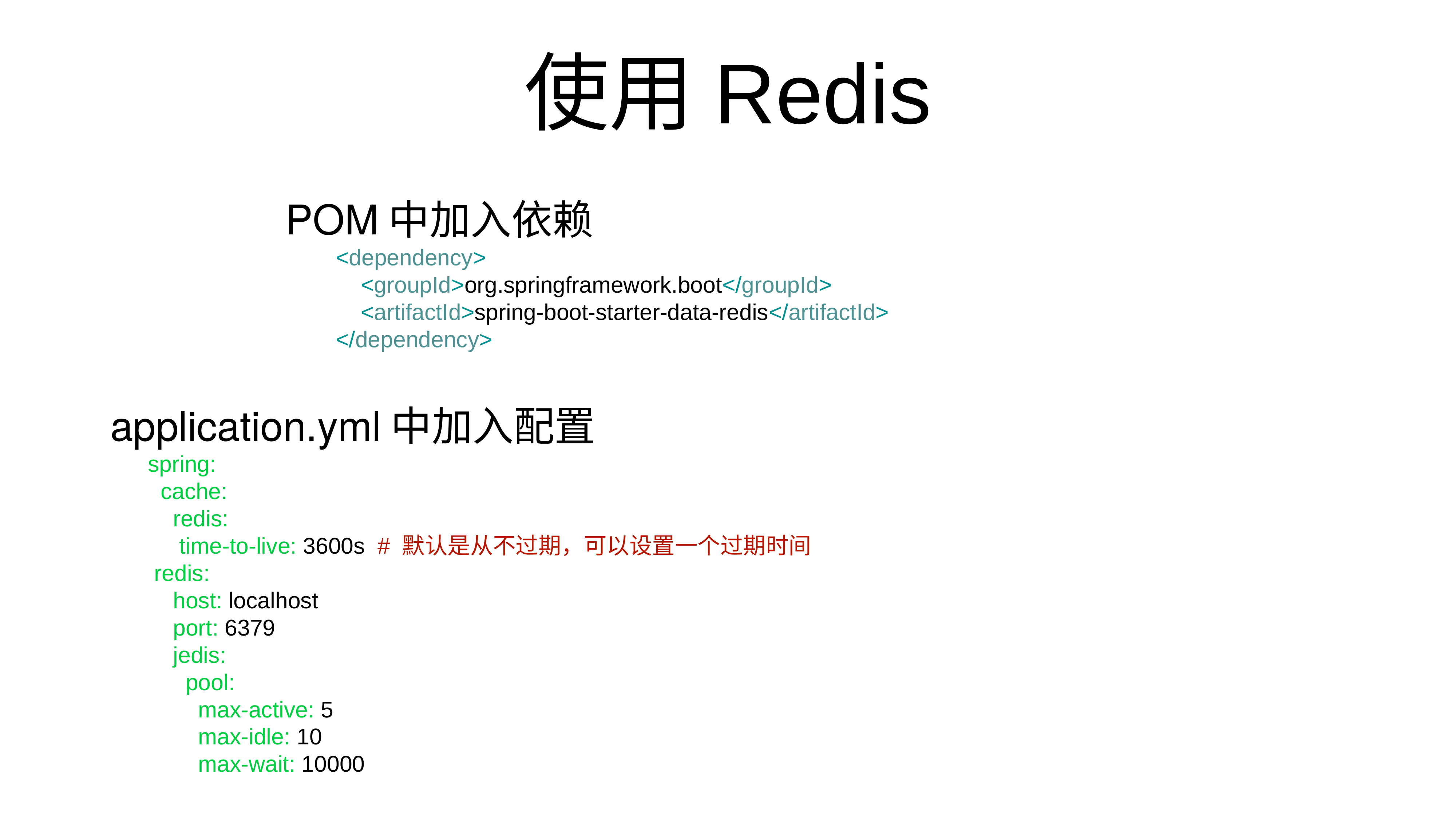

# 使用Redis
POM中加入依赖
        <dependency>
            <groupId>org.springframework.boot</groupId>
            <artifactId>spring-boot-starter-data-redis</artifactId>
        </dependency>
application.yml中加入配置
      spring:
        cache:
          redis:
           time-to-live: 3600s  # 默认是从不过期，可以设置一个过期时间
       redis:
          host: localhost
          port: 6379
          jedis:
            pool:
              max-active: 5
              max-idle: 10
              max-wait: 10000